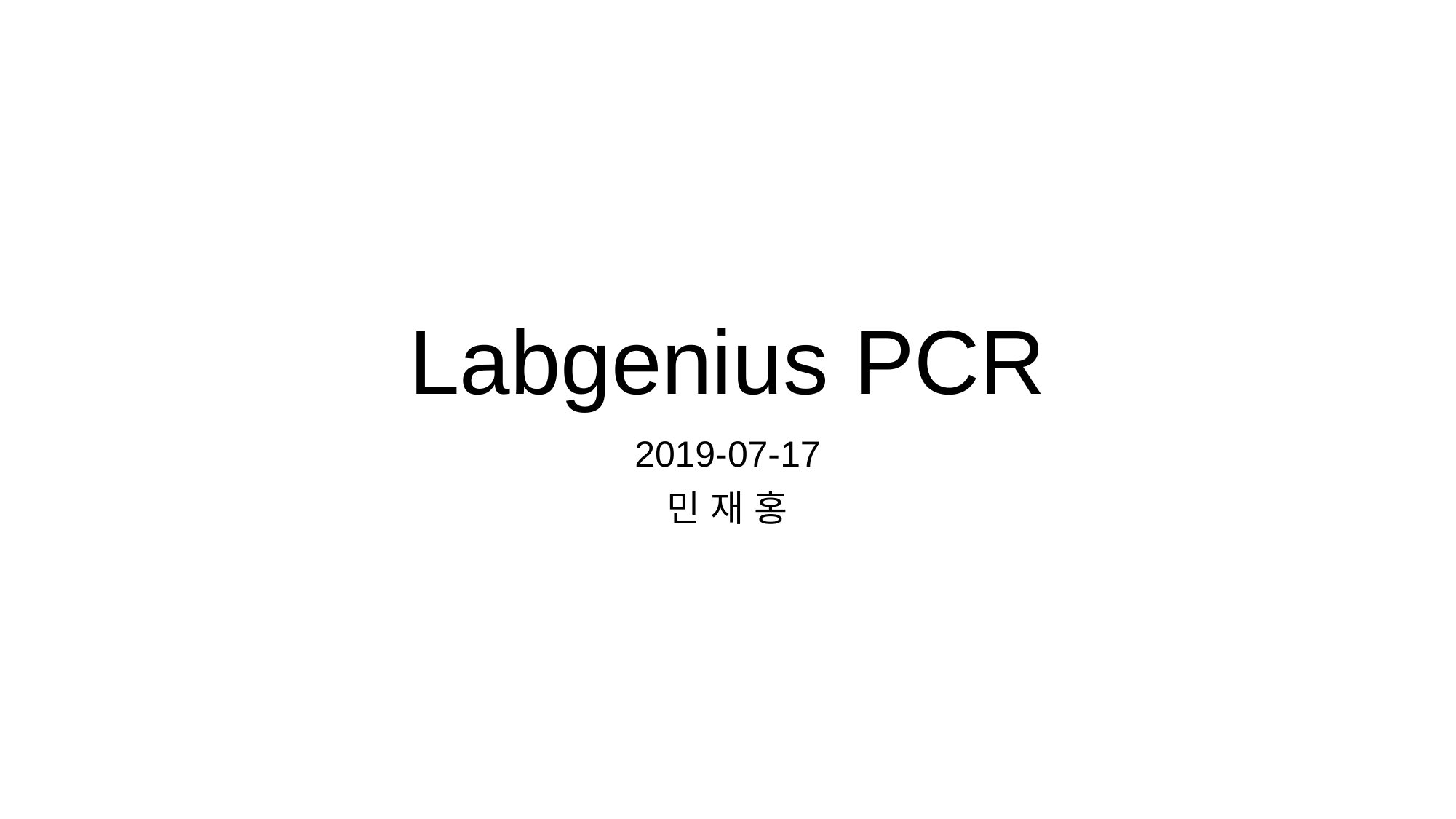

# Labgenius PCR
2019-07-17
민 재 홍